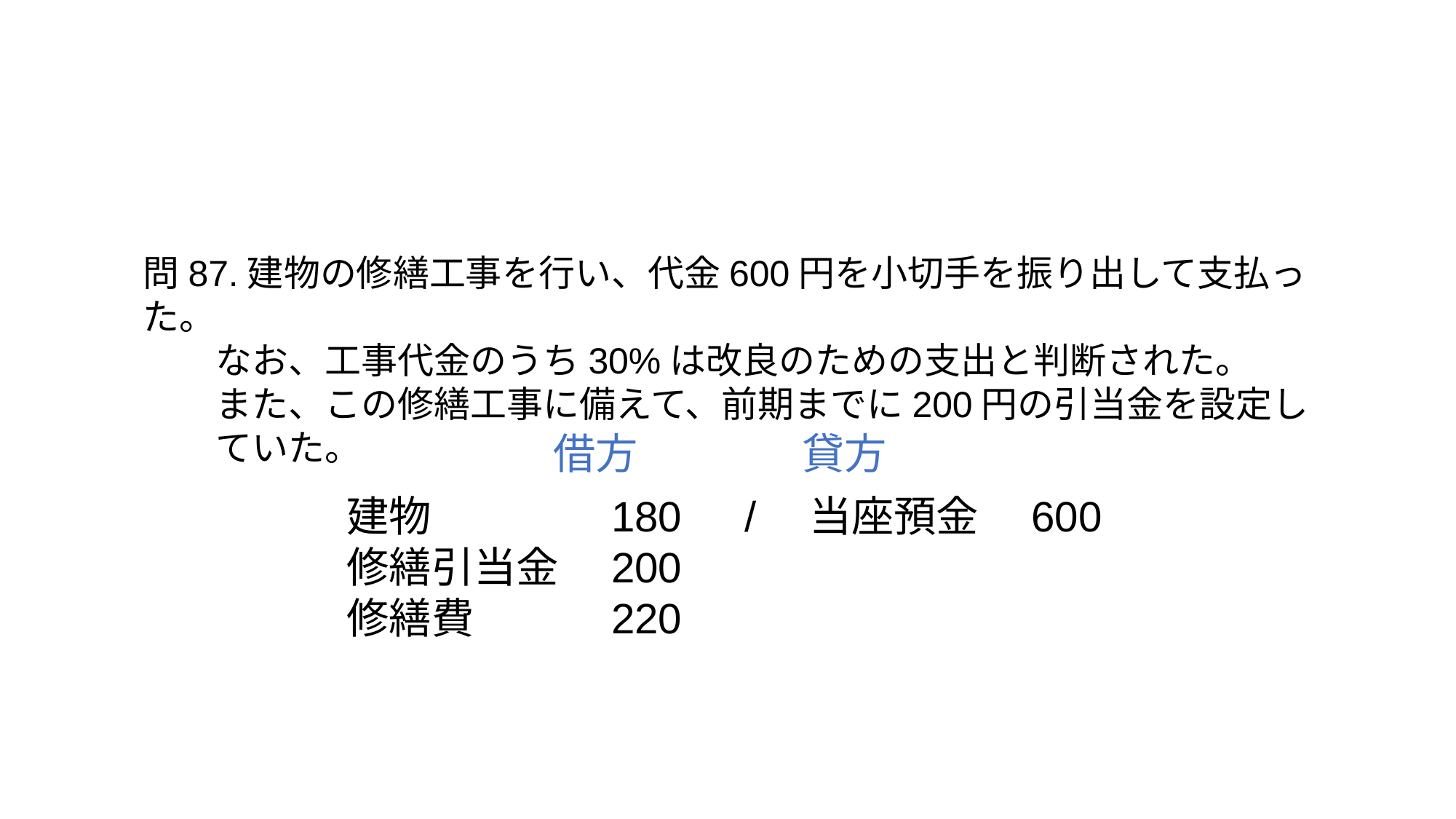

問87.建物の修繕工事を行い、代金600円を小切手を振り出して支払った。
　　なお、工事代金のうち30%は改良のための支出と判断された。
　　また、この修繕工事に備えて、前期までに200円の引当金を設定し
　　ていた。
借方
貸方
建物　　　　180　/　当座預金　600
修繕引当金　200
修繕費　　　220